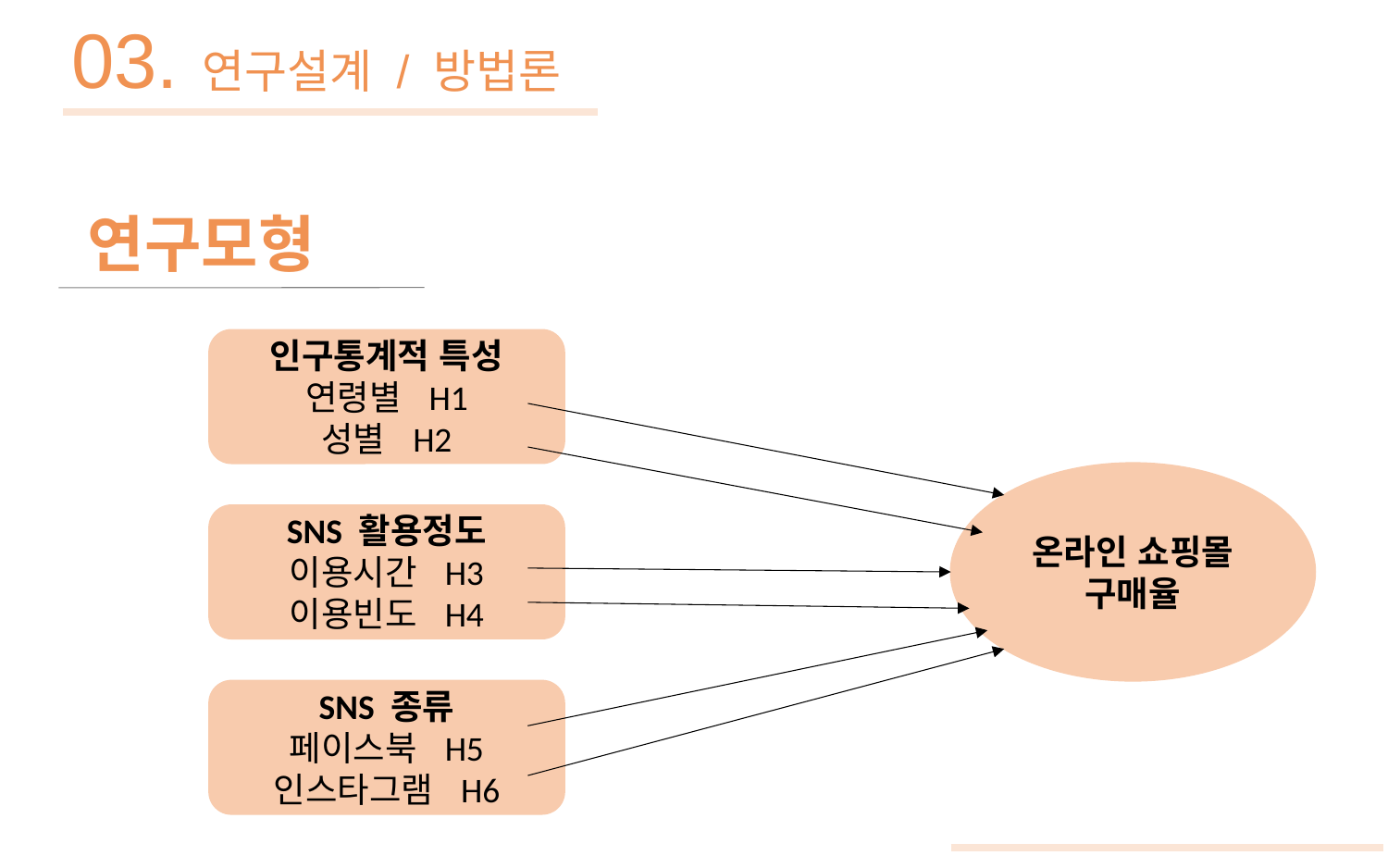

03. 연구설계 / 방법론
연구모형
인구통계적 특성
연령별  H1
성별  H2
온라인 쇼핑몰 구매율
SNS 활용정도
이용시간  H3
이용빈도  H4
SNS 종류
페이스북  H5
인스타그램  H6